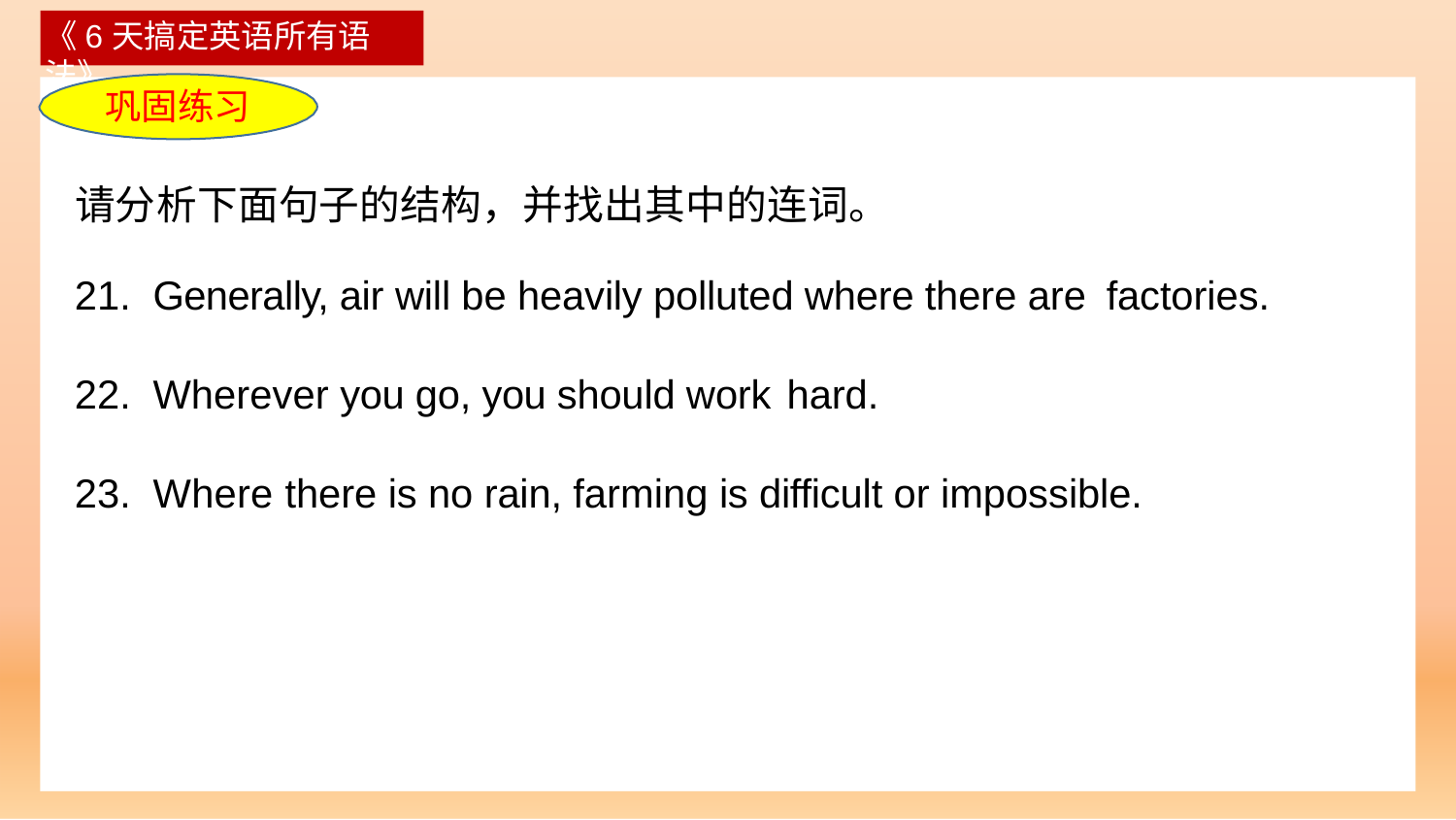

《6天搞定英语所有语法》

巩固练习
# 请分析下面句子的结构，并找出其中的连词。
Generally, air will be heavily polluted where there are factories.

Wherever you go, you should work hard.

Where there is no rain, farming is difficult or impossible.